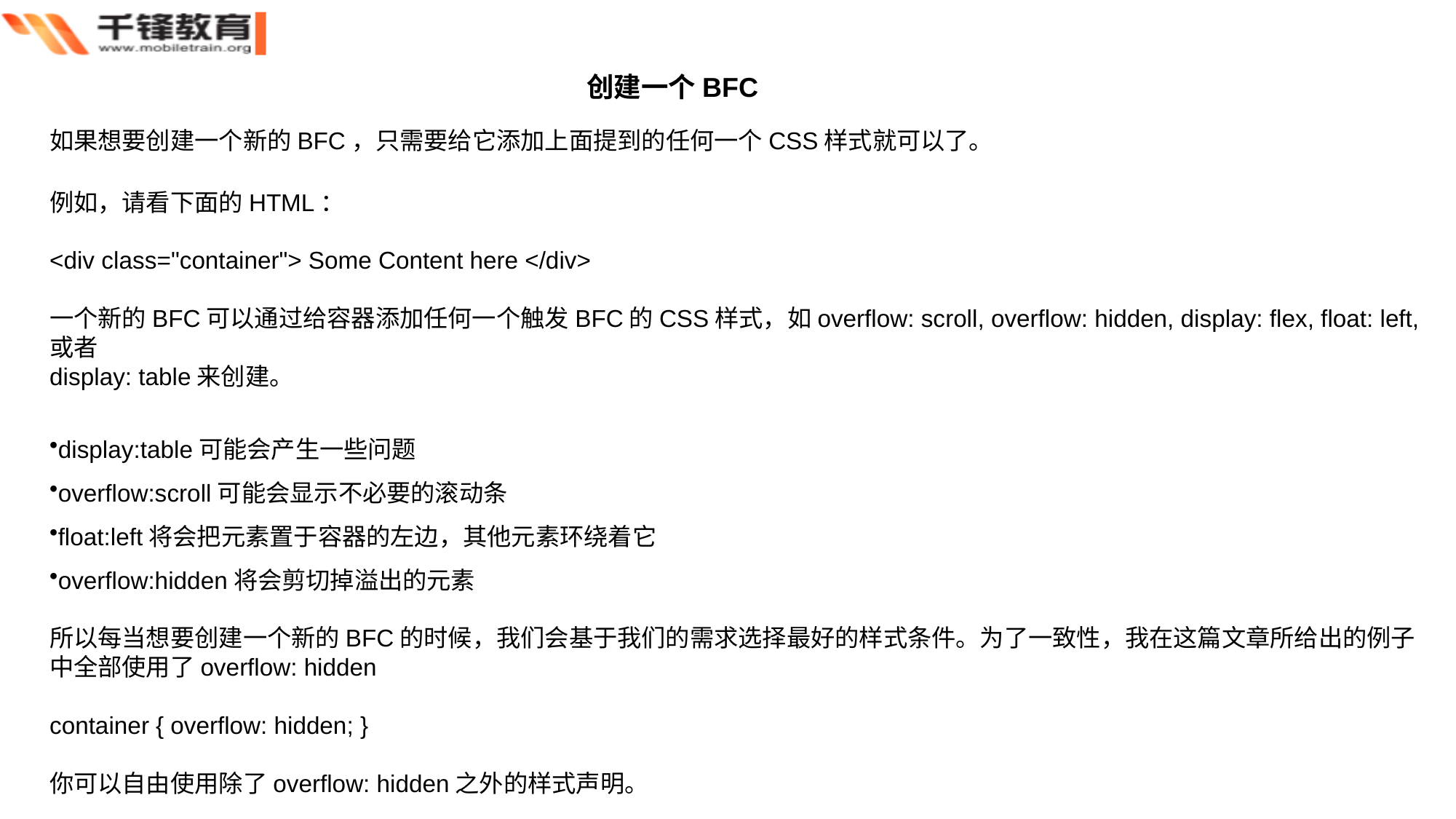

创建一个BFC
如果想要创建一个新的BFC，只需要给它添加上面提到的任何一个CSS样式就可以了。

例如，请看下面的HTML：

<div class="container"> Some Content here </div>

一个新的BFC可以通过给容器添加任何一个触发BFC的CSS样式，如overflow: scroll, overflow: hidden, display: flex, float: left,或者
display: table来创建。

display:table可能会产生一些问题
overflow:scroll可能会显示不必要的滚动条
float:left将会把元素置于容器的左边，其他元素环绕着它
overflow:hidden将会剪切掉溢出的元素

所以每当想要创建一个新的BFC的时候，我们会基于我们的需求选择最好的样式条件。为了一致性，我在这篇文章所给出的例子中全部使用了overflow: hidden

container { overflow: hidden; }

你可以自由使用除了overflow: hidden之外的样式声明。